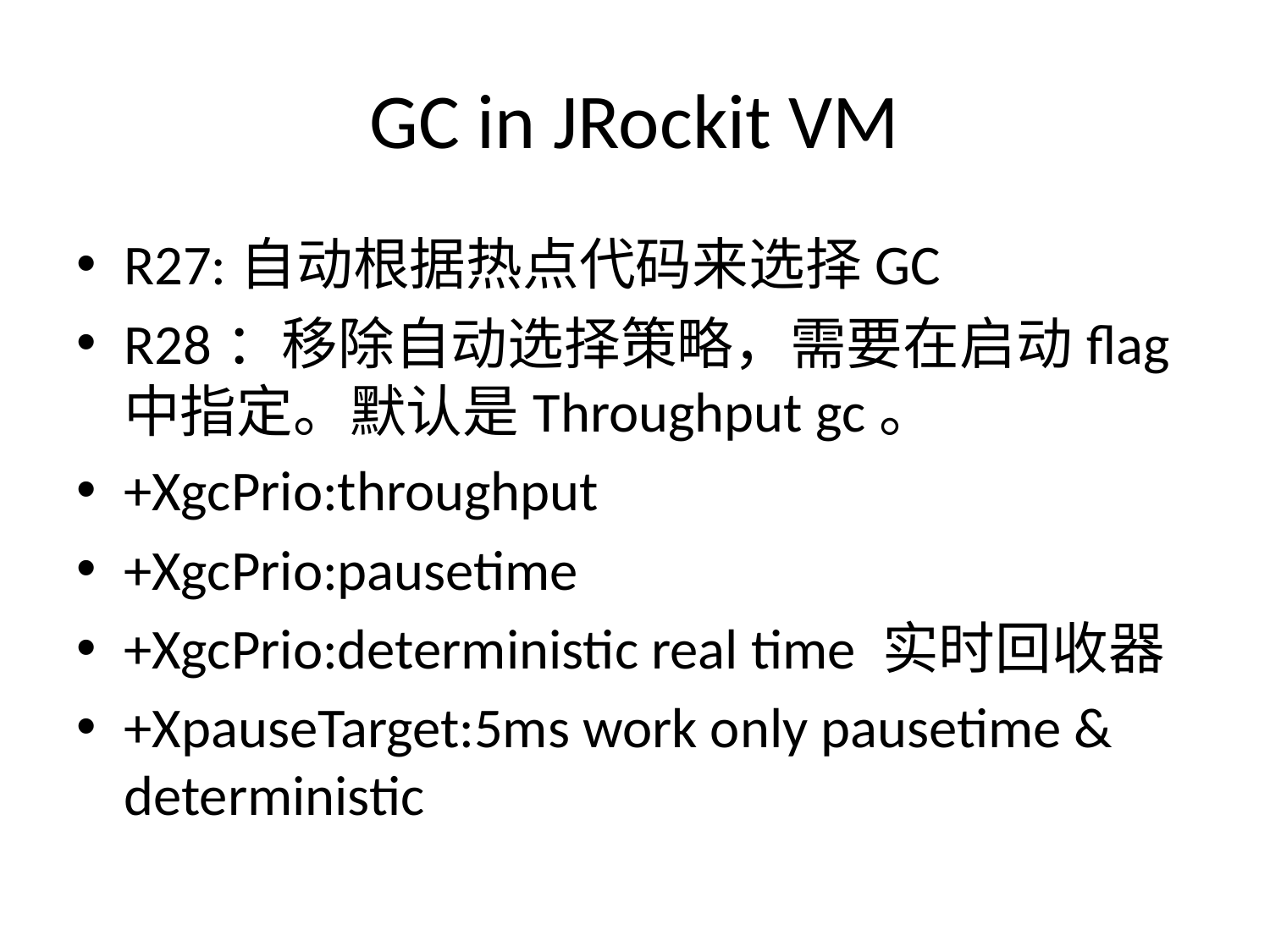

# GC in JRockit VM
R27:自动根据热点代码来选择GC
R28：移除自动选择策略，需要在启动flag中指定。默认是Throughput gc。
+XgcPrio:throughput
+XgcPrio:pausetime
+XgcPrio:deterministic real time 实时回收器
+XpauseTarget:5ms work only pausetime & deterministic